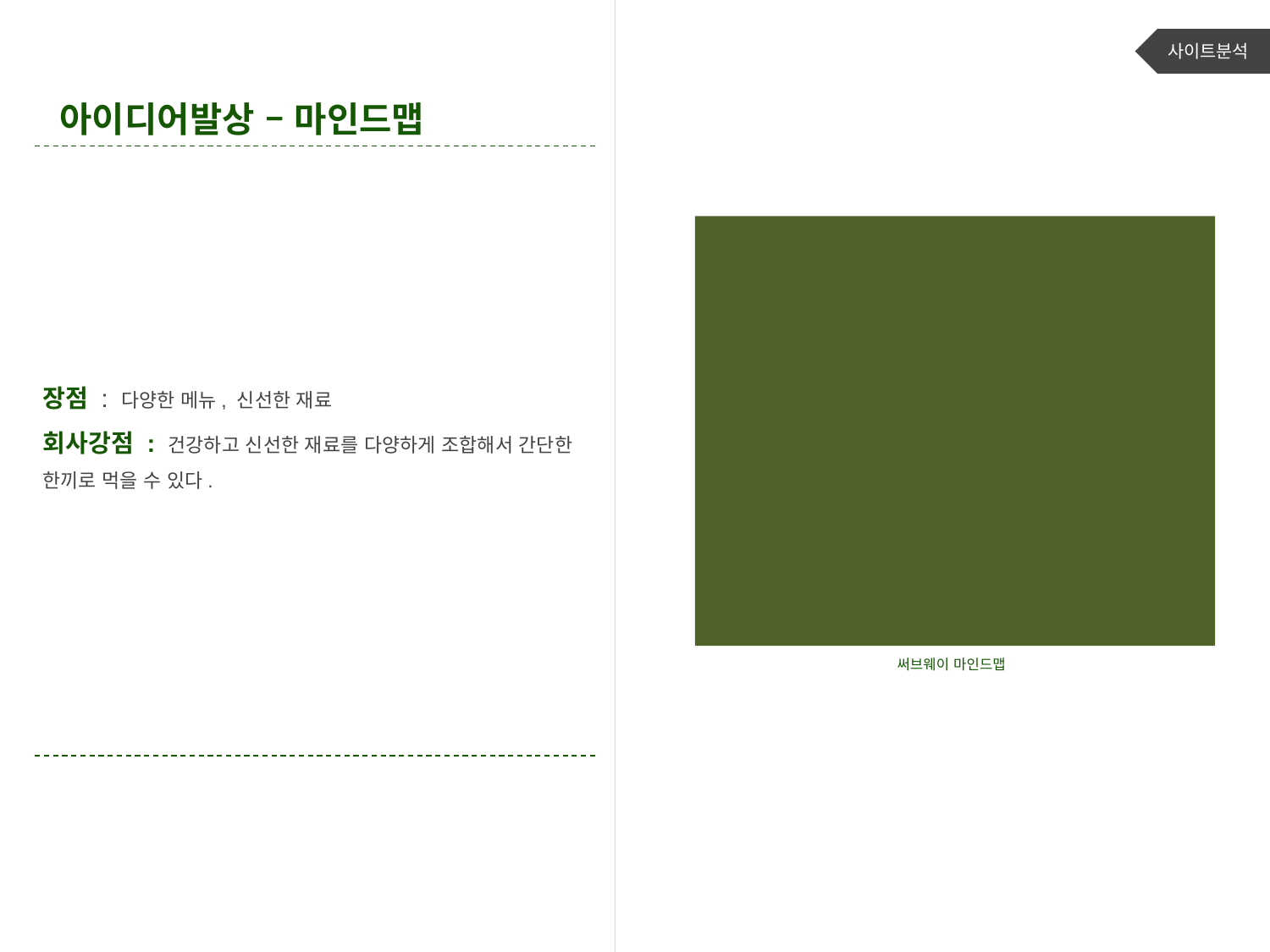

사이트분석
아이디어발상 – 마인드맵

장점 : 다양한 메뉴, 신선한 재료
회사강점 : 건강하고 신선한 재료를 다양하게 조합해서 간단한 한끼로 먹을 수 있다.
써브웨이 마인드맵